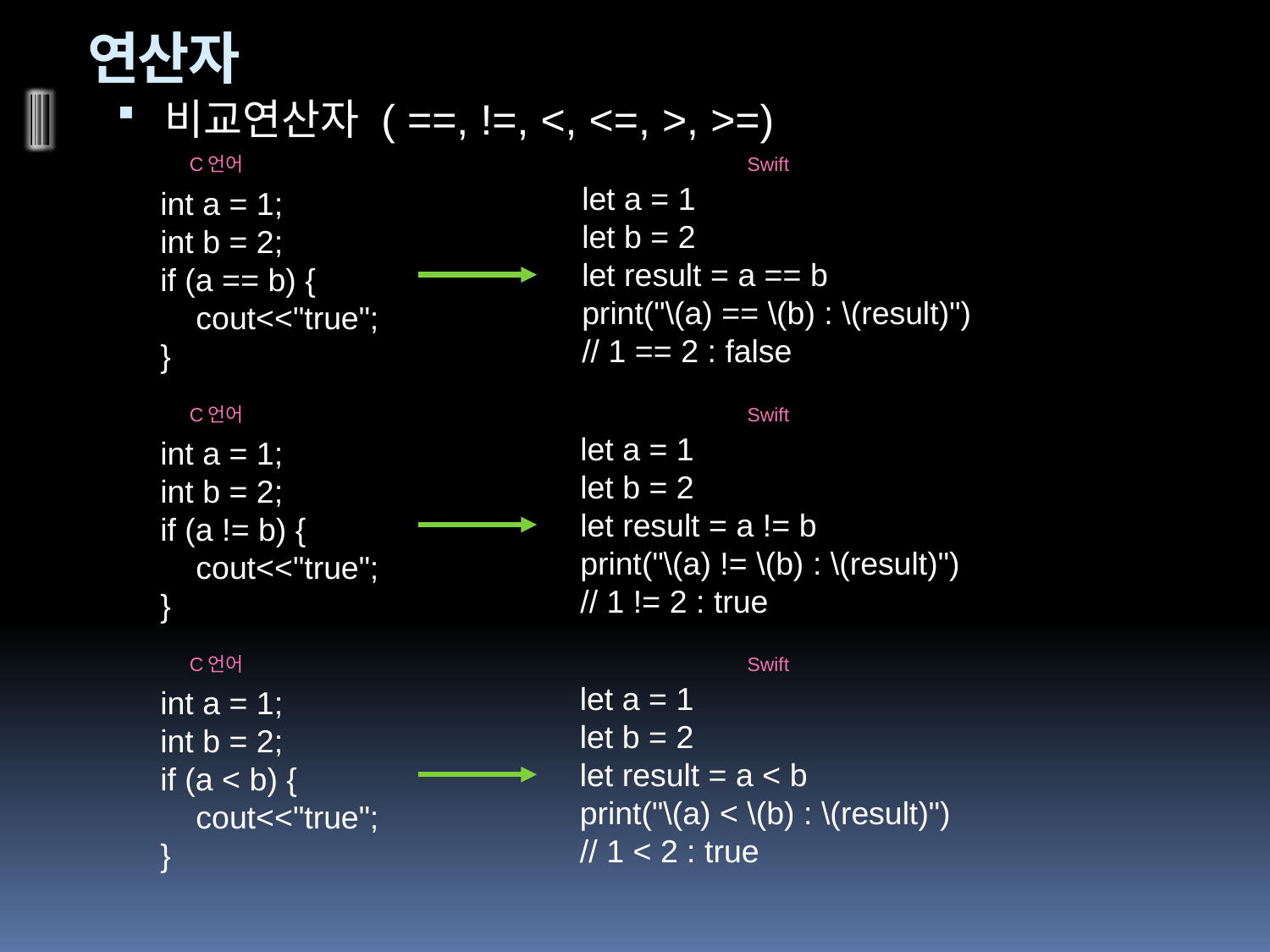

# 연산자
비교연산자 ( ==, !=, <, <=, >, >=)
C언어
Swift
let a = 1
let b = 2
let result = a == b
print("\(a) == \(b) : \(result)")
// 1 == 2 : false
int a = 1;
int b = 2;
if (a == b) {
    cout<<"true";
}
C언어
Swift
let a = 1
let b = 2
let result = a != b
print("\(a) != \(b) : \(result)")
// 1 != 2 : true
int a = 1;
int b = 2;
if (a != b) {
    cout<<"true";
}
C언어
Swift
let a = 1
let b = 2
let result = a < b
print("\(a) < \(b) : \(result)")
// 1 < 2 : true
int a = 1;
int b = 2;
if (a < b) {
    cout<<"true";
}